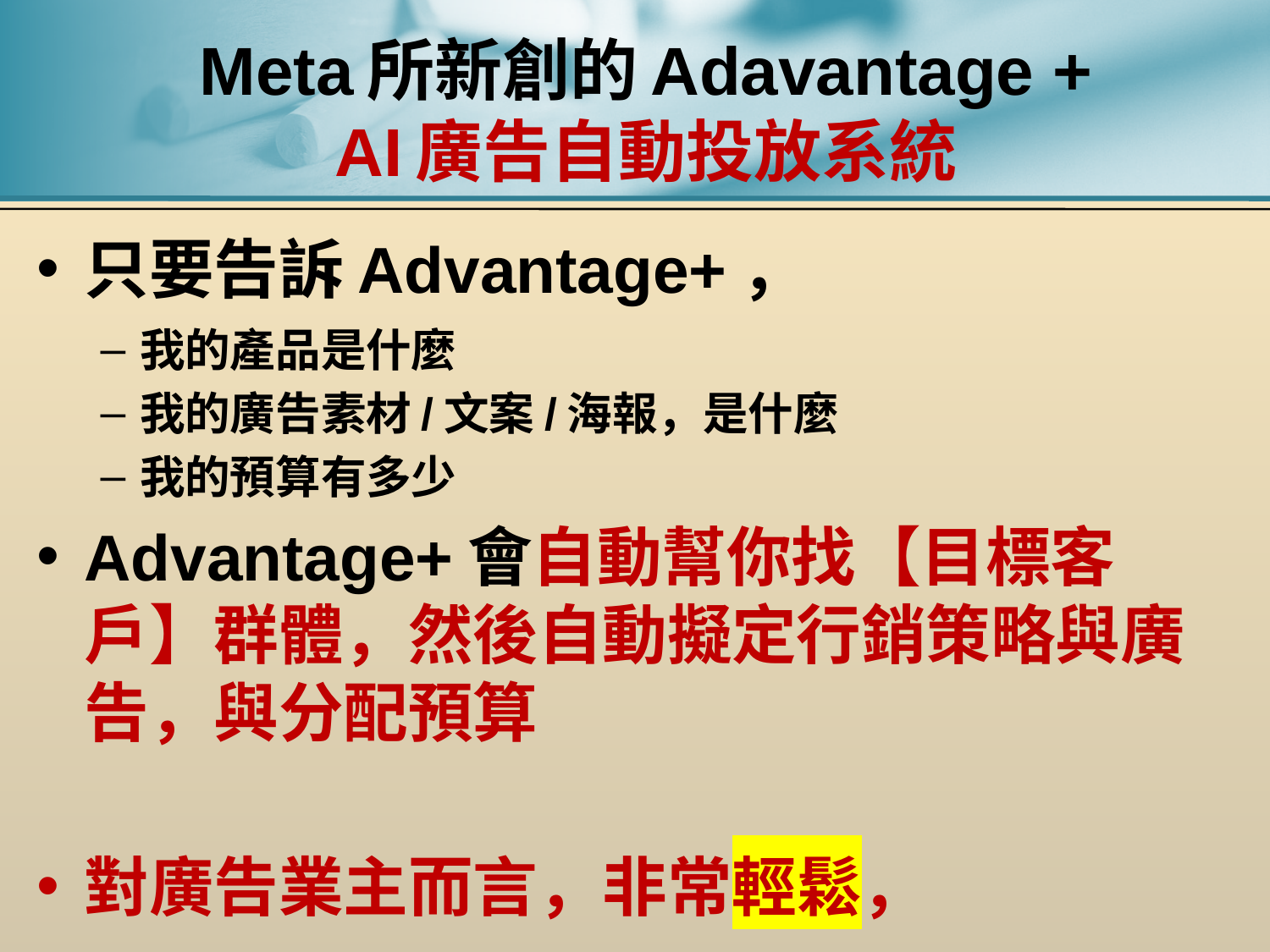

# Meta所新創的Adavantage + AI廣告自動投放系統
只要告訴Advantage+，
我的產品是什麼
我的廣告素材/文案/海報，是什麼
我的預算有多少
Advantage+會自動幫你找【目標客戶】群體，然後自動擬定行銷策略與廣告，與分配預算

對廣告業主而言，非常輕鬆，